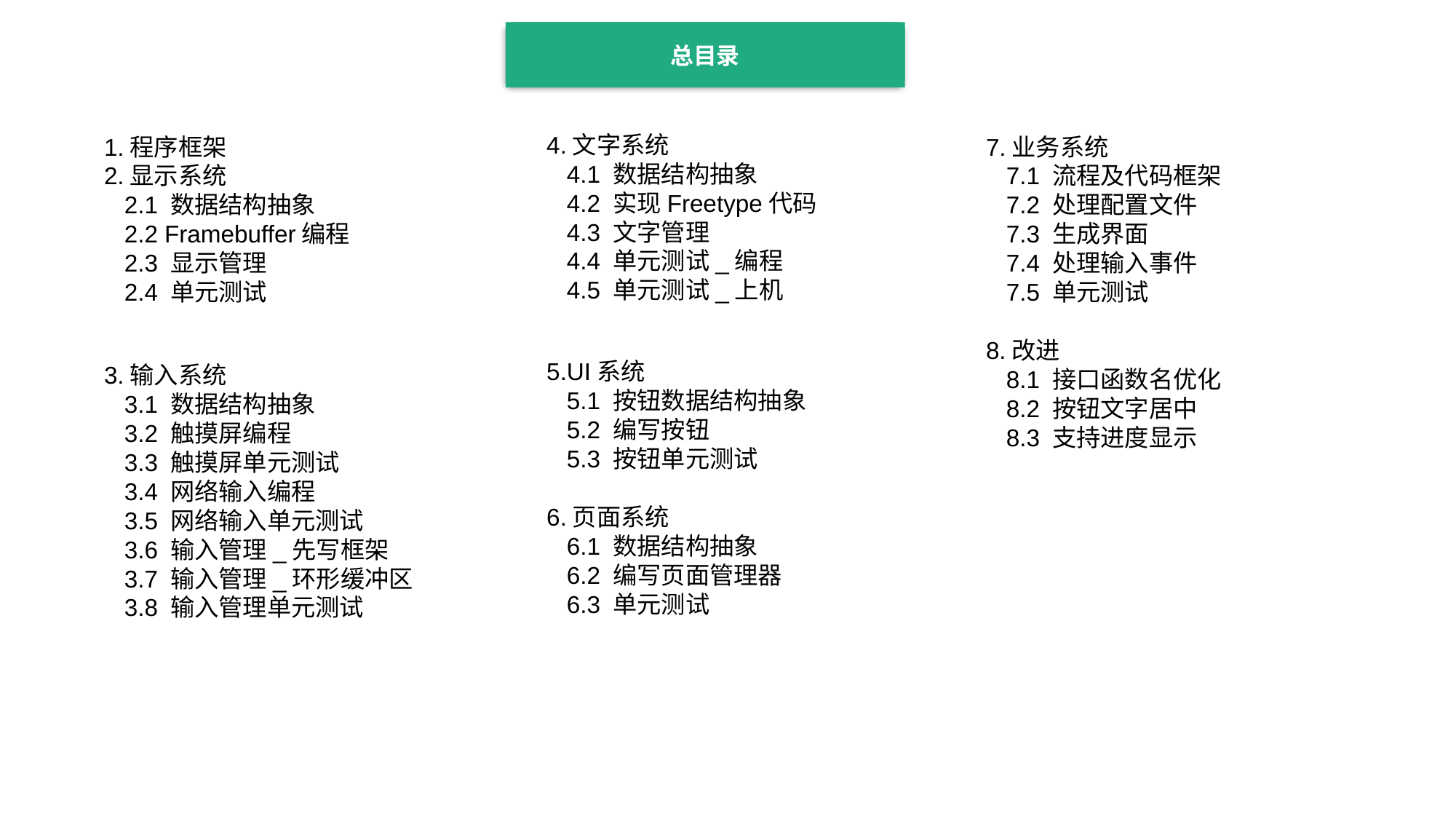

总目录

4.文字系统
   4.1 数据结构抽象
   4.2 实现Freetype代码
   4.3 文字管理
   4.4 单元测试_编程
   4.5 单元测试_上机
1.程序框架
2.显示系统
   2.1 数据结构抽象
   2.2 Framebuffer编程
   2.3 显示管理
   2.4 单元测试
7.业务系统
   7.1 流程及代码框架
   7.2 处理配置文件
   7.3 生成界面
   7.4 处理输入事件
   7.5 单元测试

8.改进
   8.1 接口函数名优化
   8.2 按钮文字居中
   8.3 支持进度显示

5.UI系统
   5.1 按钮数据结构抽象
   5.2 编写按钮
   5.3 按钮单元测试

6.页面系统
   6.1 数据结构抽象
   6.2 编写页面管理器
   6.3 单元测试
3.输入系统
   3.1 数据结构抽象
   3.2 触摸屏编程
   3.3 触摸屏单元测试
   3.4 网络输入编程
   3.5 网络输入单元测试
   3.6 输入管理_先写框架
   3.7 输入管理_环形缓冲区
   3.8 输入管理单元测试